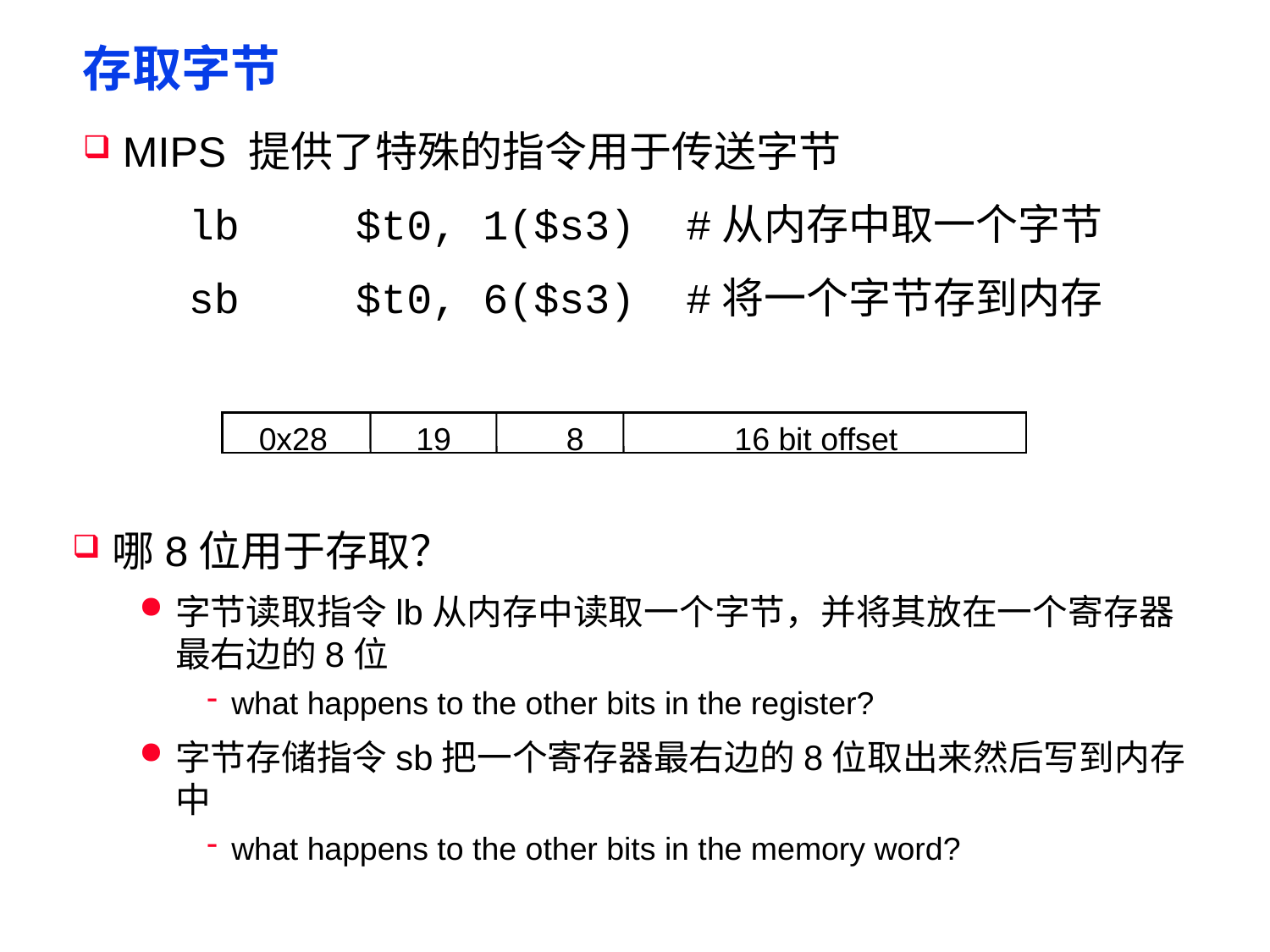

# 存取字节
MIPS 提供了特殊的指令用于传送字节
lb	$t0, 1($s3)  #从内存中取一个字节
sb	$t0, 6($s3)  #将一个字节存到内存

0x28          19             8                 16 bit offset

哪8位用于存取？
字节读取指令lb从内存中读取一个字节，并将其放在一个寄存器最右边的8位
what happens to the other bits in the register?
字节存储指令sb把一个寄存器最右边的8位取出来然后写到内存中
what happens to the other bits in the memory word?